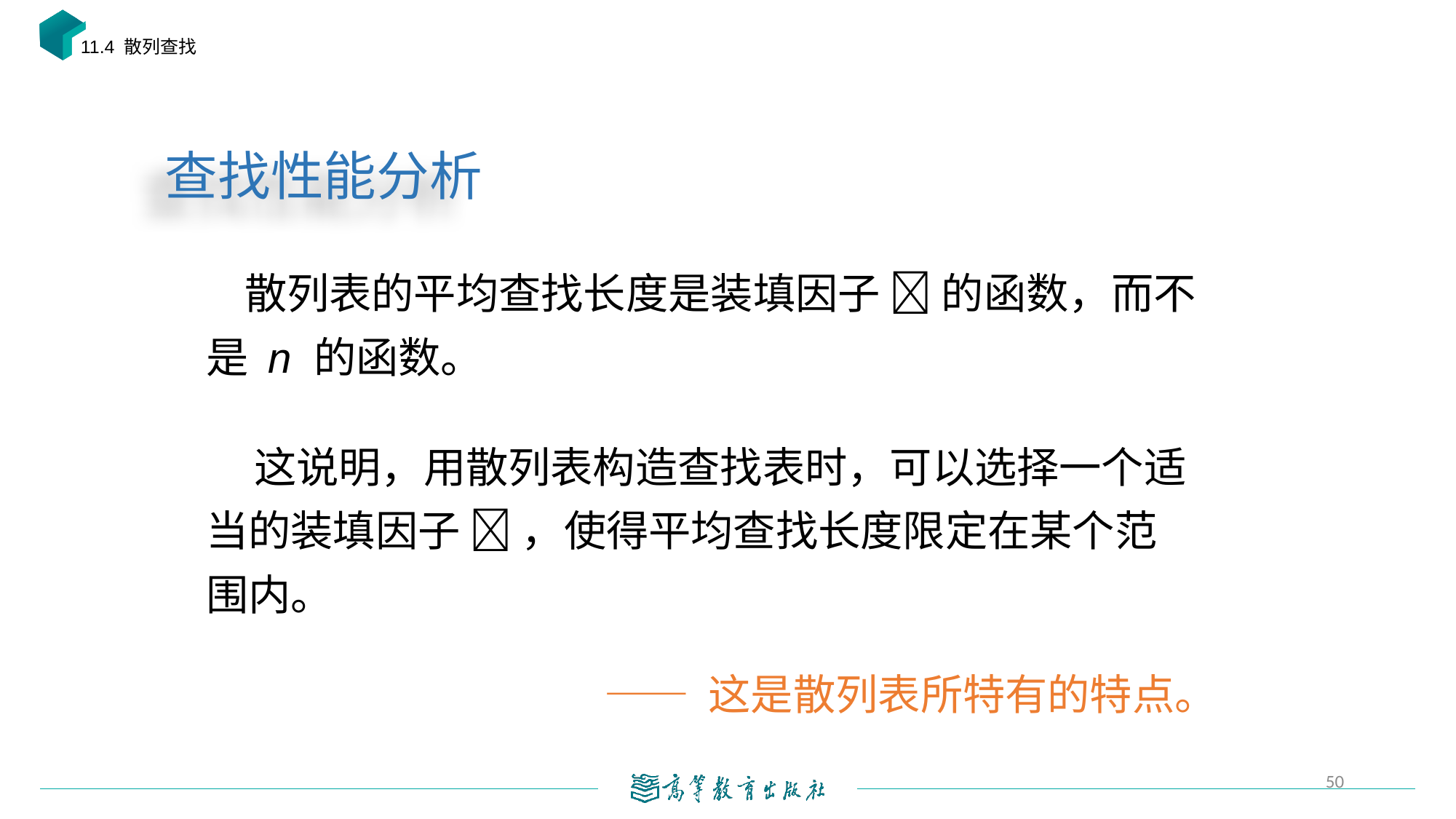

50

11.4 散列查找
查找性能分析
   散列表的平均查找长度是装填因子 α 的函数，而不是 n 的函数。
    这说明，用散列表构造查找表时，可以选择一个适当的装填因子 α ，使得平均查找长度限定在某个范围内。
—— 这是散列表所特有的特点。